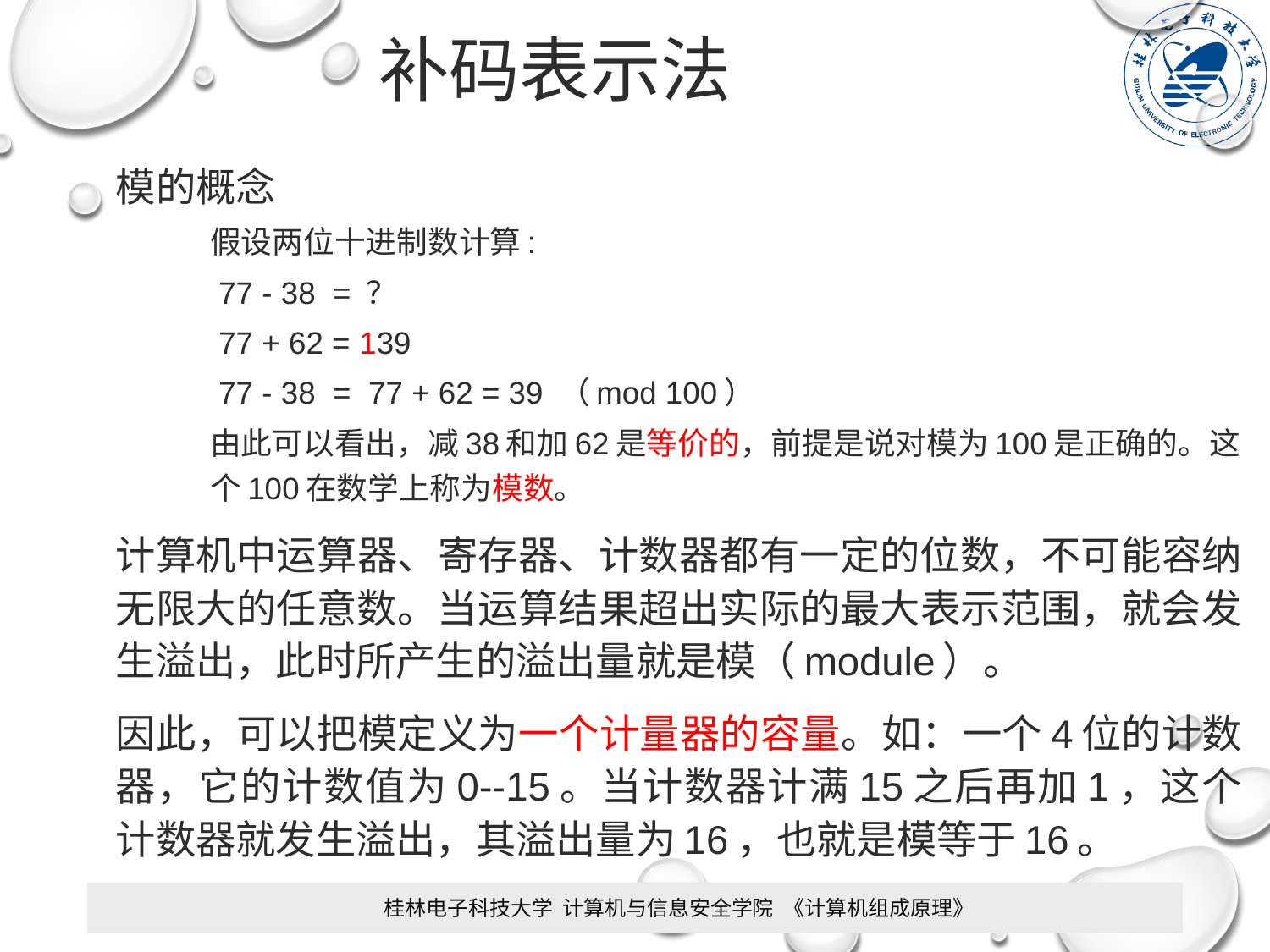

补码表示法
模的概念
假设两位十进制数计算:
 77 - 38  = ？
 77 + 62 = 139
 77 - 38  =  77 + 62 = 39 （mod 100）
由此可以看出，减38和加62是等价的，前提是说对模为100是正确的。这个100在数学上称为模数。
计算机中运算器、寄存器、计数器都有一定的位数，不可能容纳无限大的任意数。当运算结果超出实际的最大表示范围，就会发生溢出，此时所产生的溢出量就是模（module）。
因此，可以把模定义为一个计量器的容量。如：一个4位的计数器，它的计数值为0--15。当计数器计满15之后再加1，这个计数器就发生溢出，其溢出量为16，也就是模等于16。

桂林电子科技大学  计算机与信息安全学院  《计算机组成原理》

14